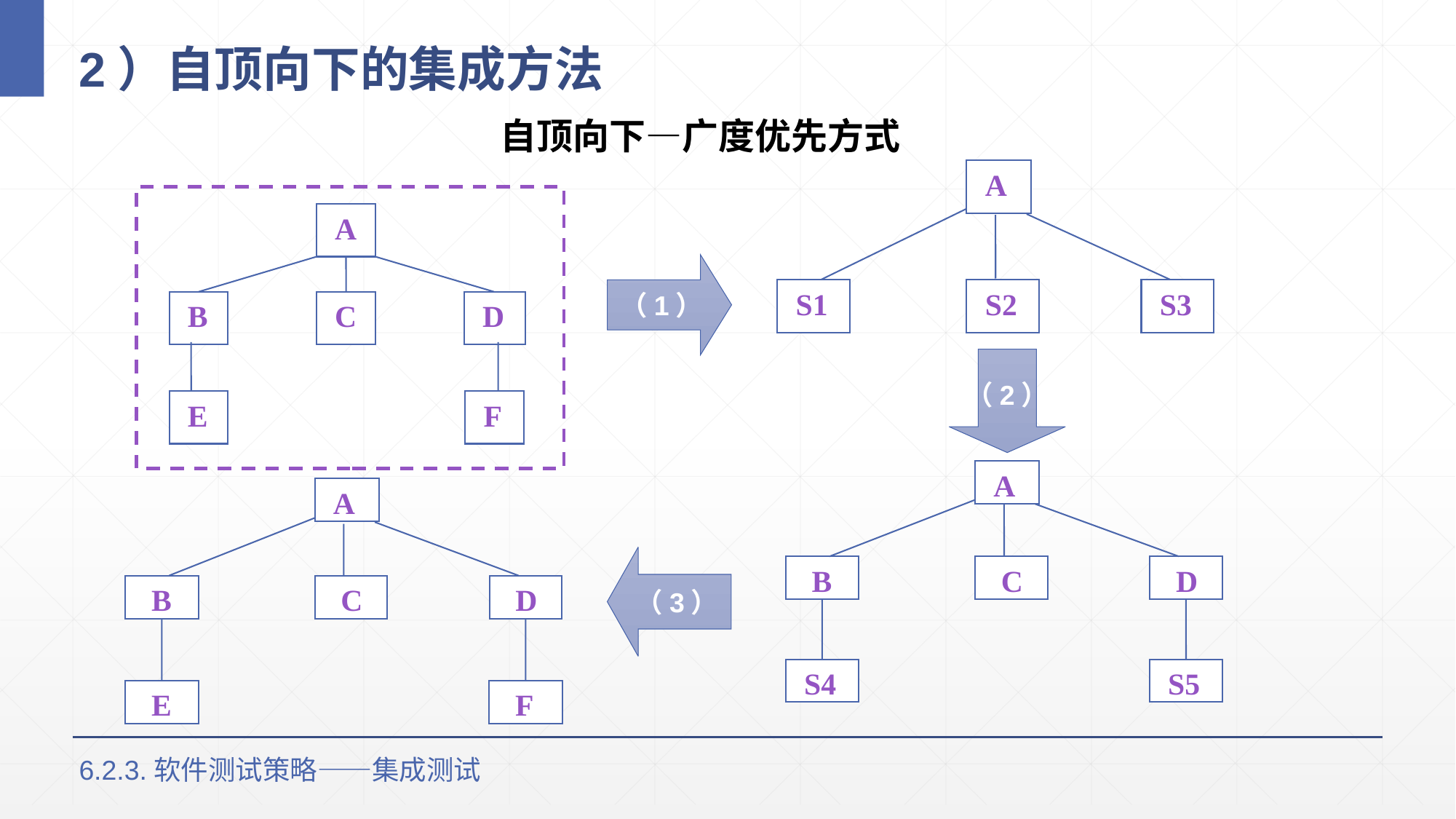

# 2）自顶向下的集成方法
自顶向下—广度优先方式
 A

 S1

 S2

 S3

 A

 B

 C

 D

 E

 F

（1）
（2）
 A

  B
  C

  D

 S4

 S5

 A

  B
  C

  D

  E

  F

（3）
6.2.3.软件测试策略——集成测试